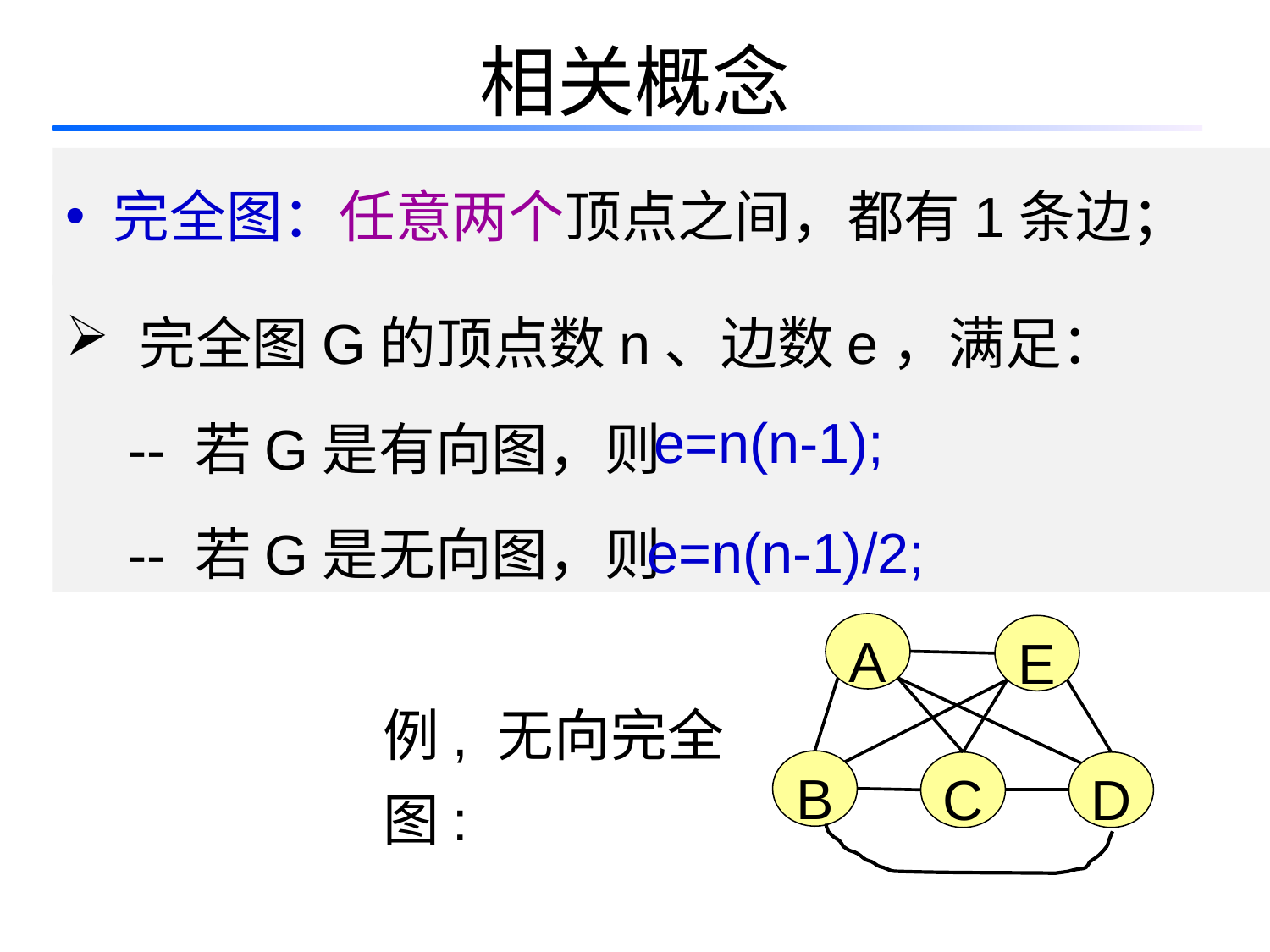

# 相关概念

完全图：任意两个顶点之间，都有1条边；
 完全图G的顶点数n、边数e，满足：
    -- 若G是有向图，则
    -- 若G是无向图，则
e=n(n-1);
e=n(n-1)/2;
A
E
例, 无向完全图:
B
C
D